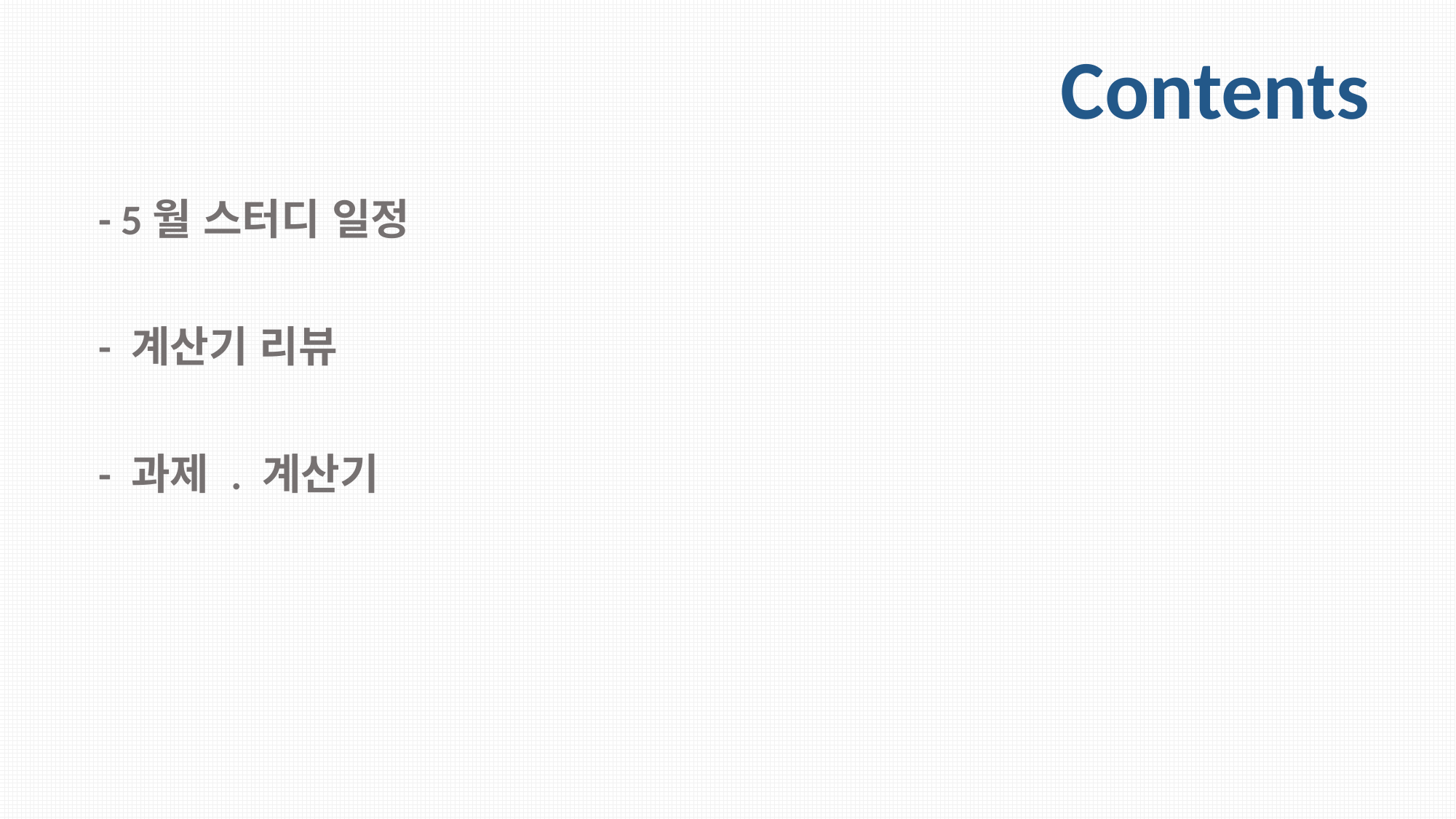

Contents
- 5월 스터디 일정
- 계산기 리뷰
- 과제 . 계산기